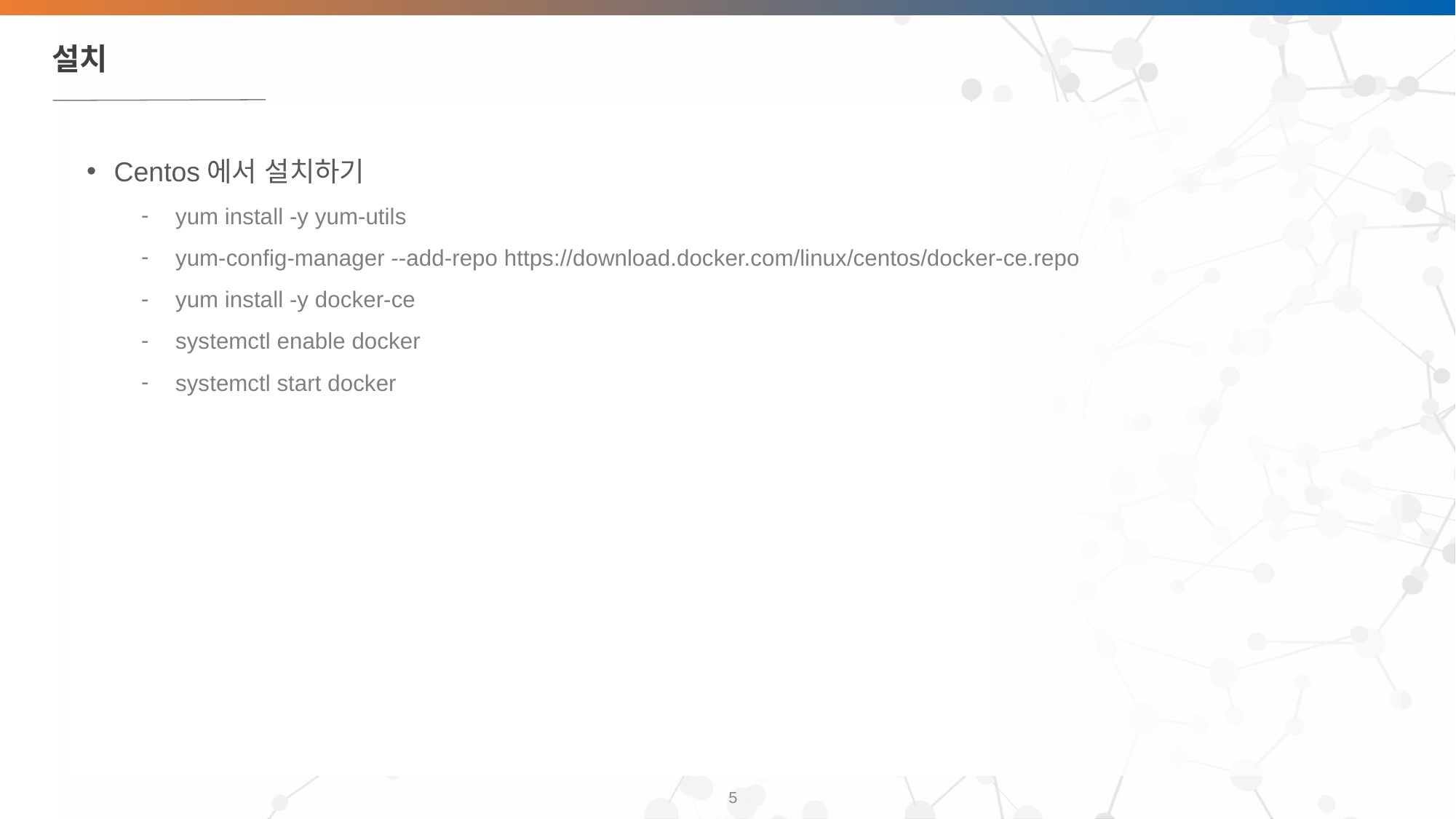

# 설치

Centos에서 설치하기
yum install -y yum-utils
yum-config-manager --add-repo https://download.docker.com/linux/centos/docker-ce.repo
yum install -y docker-ce
systemctl enable docker
systemctl start docker
5